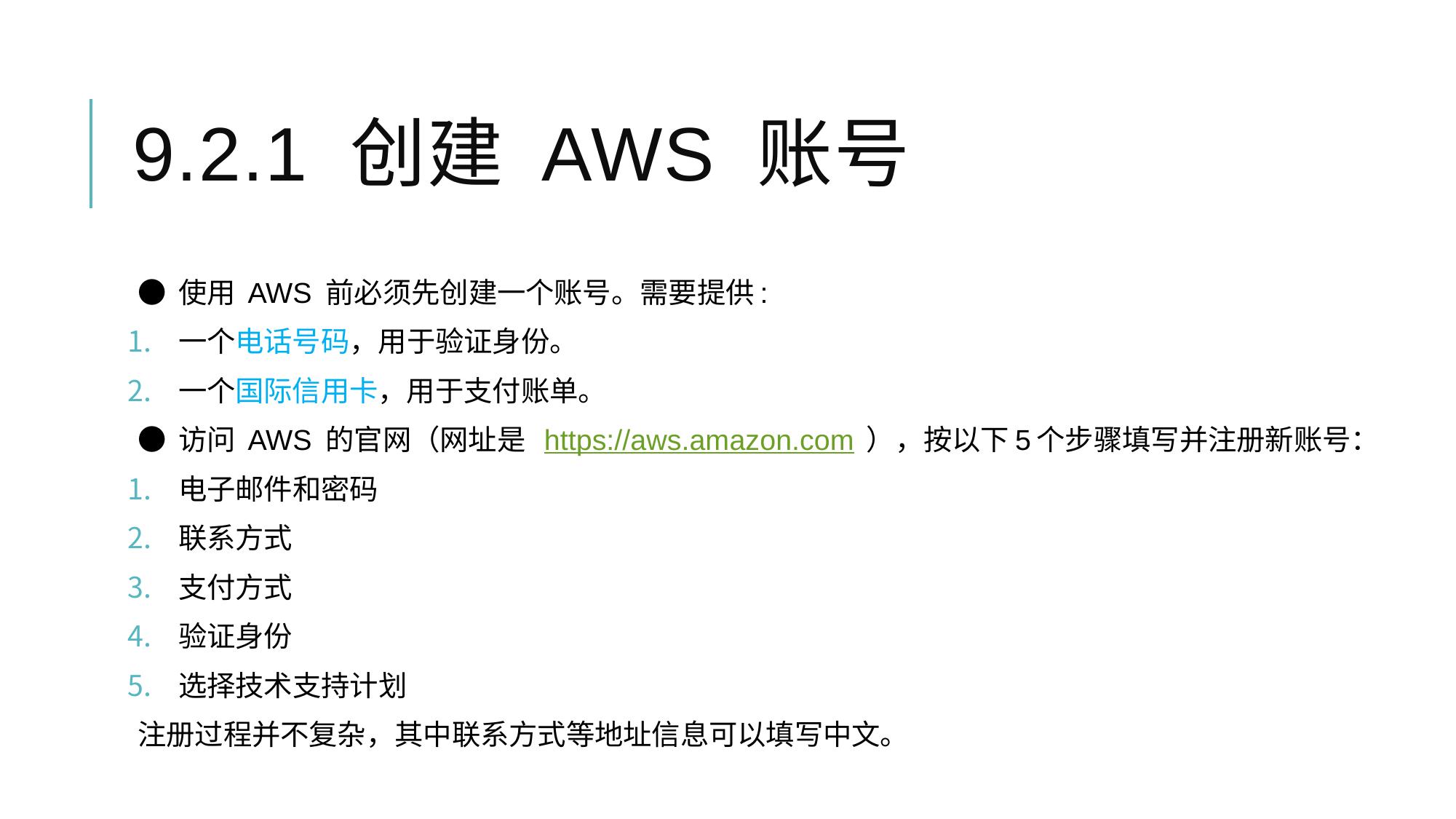

# 9.2.1 创建 AWS 账号
● 使用 AWS 前必须先创建一个账号。需要提供:
一个电话号码，用于验证身份。
一个国际信用卡，用于支付账单。
● 访问 AWS 的官网（网址是  https://aws.amazon.com ），按以下5个步骤填写并注册新账号：
电子邮件和密码
联系方式
支付方式
验证身份
选择技术支持计划
注册过程并不复杂，其中联系方式等地址信息可以填写中文。